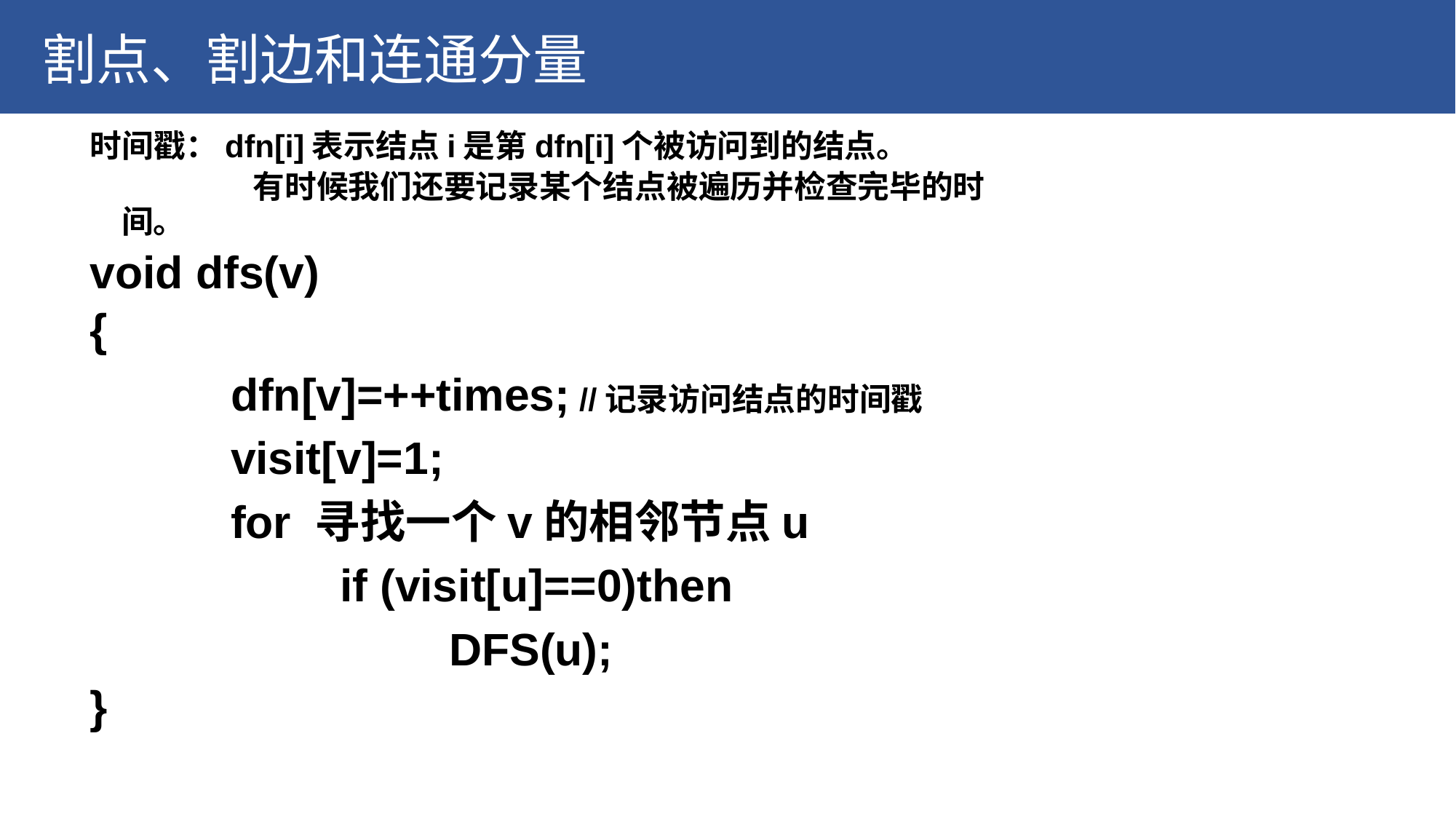

割点、割边和连通分量
时间戳：dfn[i]表示结点i是第dfn[i]个被访问到的结点。
		  有时候我们还要记录某个结点被遍历并检查完毕的时间。
void dfs(v)
{
		dfn[v]=++times; //记录访问结点的时间戳
    	visit[v]=1;
		for 寻找一个v的相邻节点u
			if (visit[u]==0)then
				DFS(u);
}